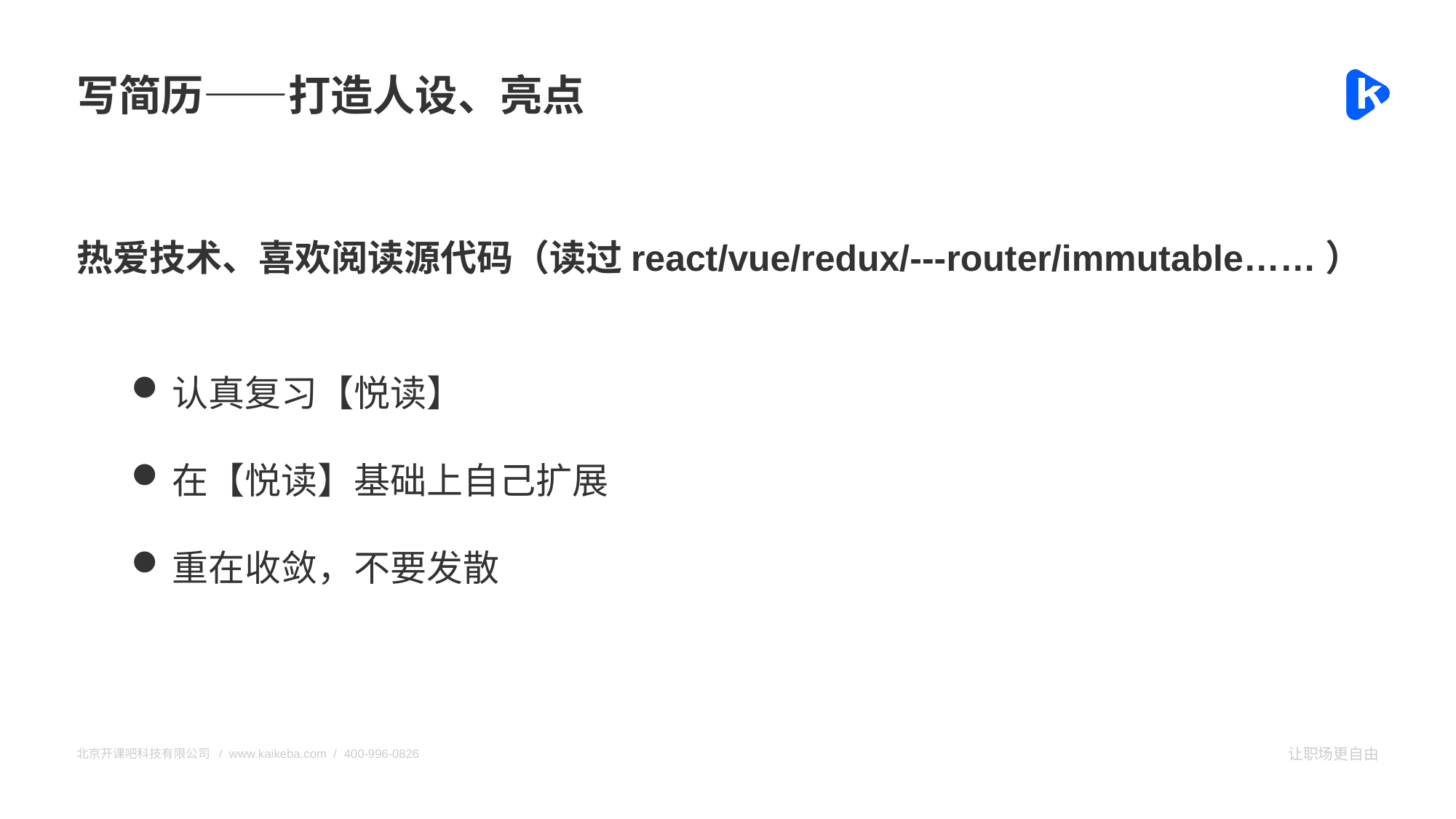

写简历——打造人设、亮点
热爱技术、喜欢阅读源代码（读过react/vue/redux/---router/immutable……）

认真复习【悦读】
在【悦读】基础上自己扩展
重在收敛，不要发散